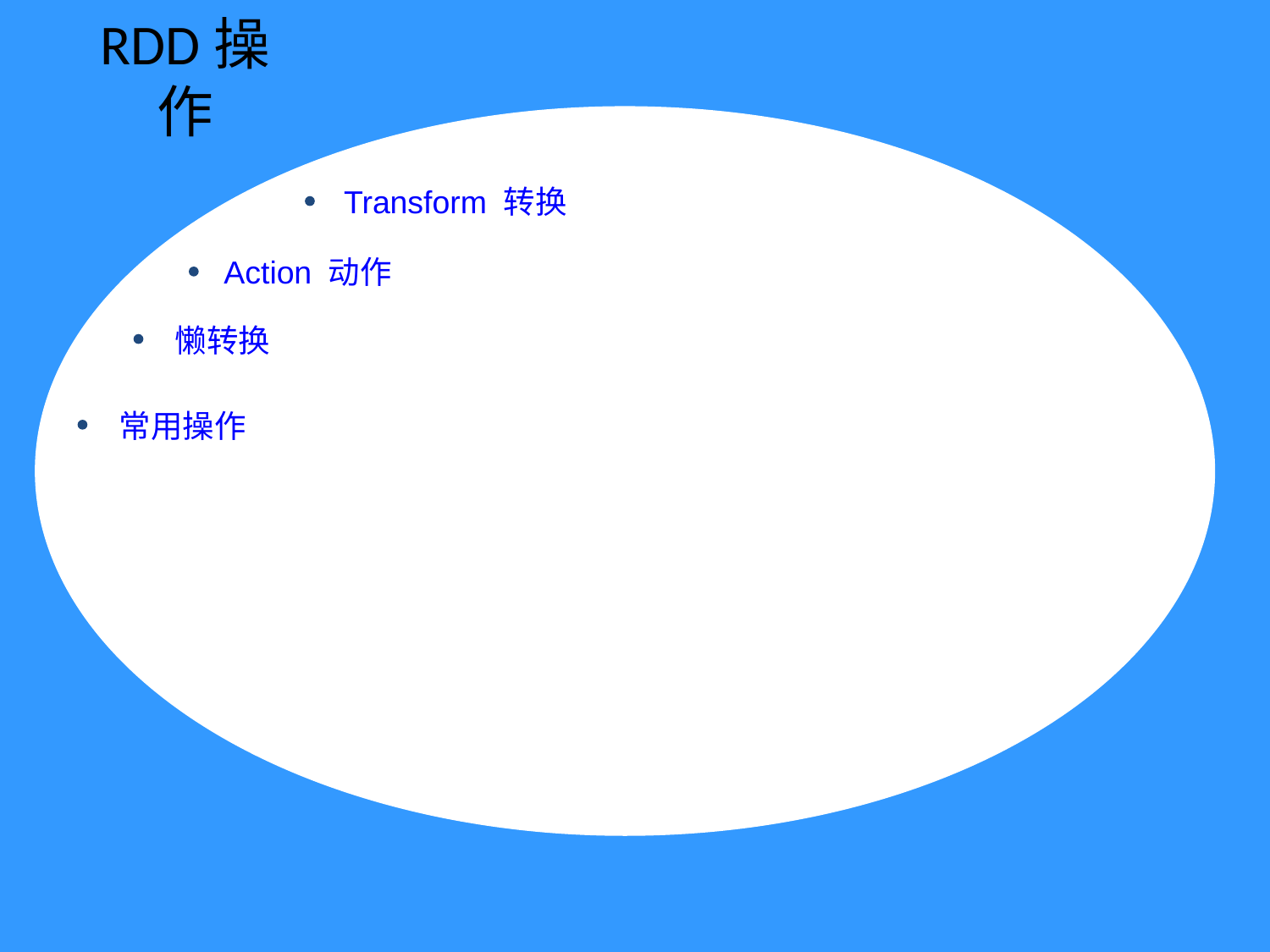

# RDD操作
Transform 转换

Action 动作

懒转换

常用操作